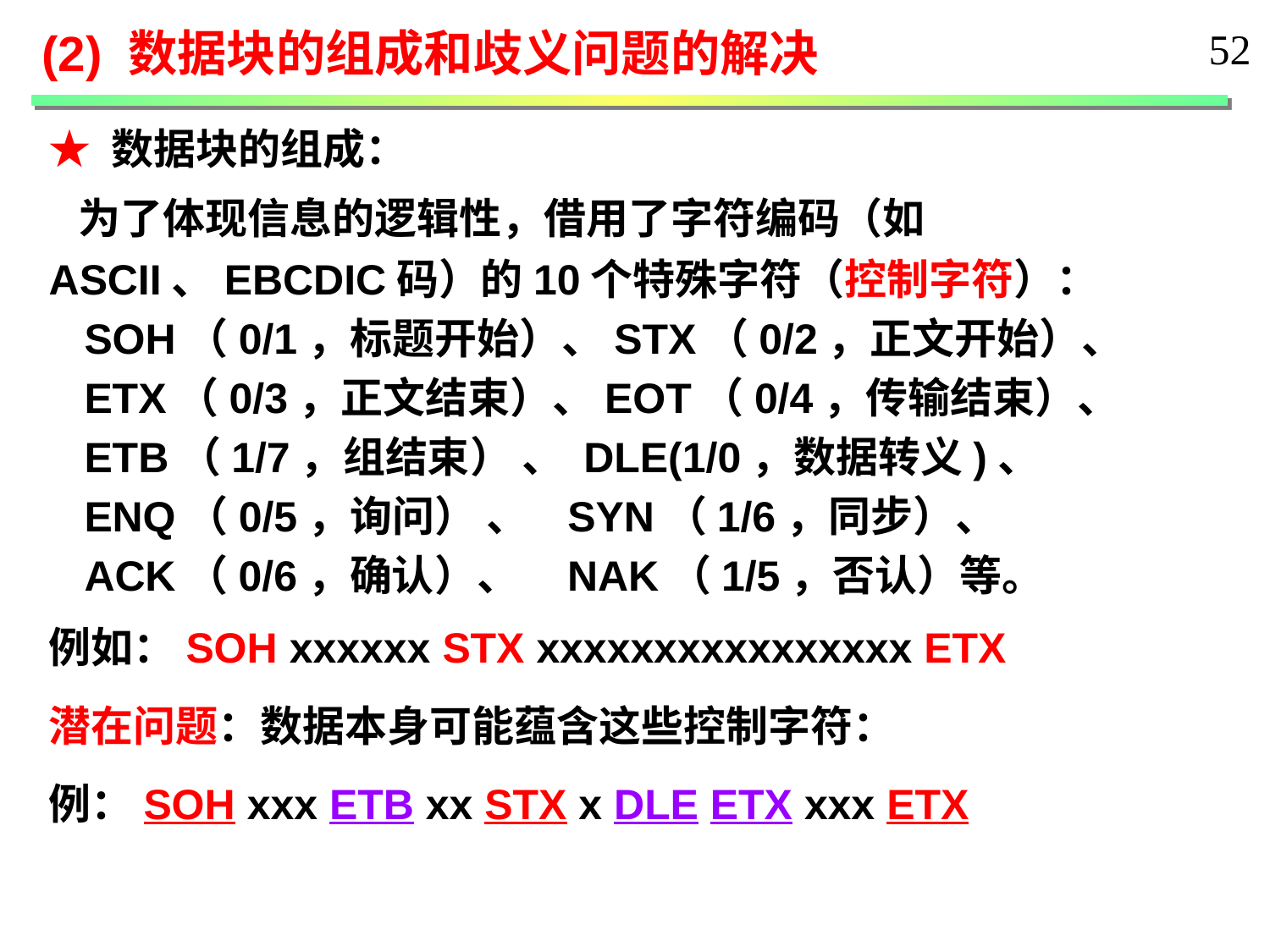

(2) 数据块的组成和歧义问题的解决
52

★ 数据块的组成：
  为了体现信息的逻辑性，借用了字符编码（如ASCII、EBCDIC码）的10个特殊字符（控制字符）：
   SOH（0/1，标题开始）、STX（0/2，正文开始）、
   ETX（0/3，正文结束）、EOT（0/4，传输结束）、
   ETB（1/7，组结束） 、 DLE(1/0，数据转义)、
   ENQ（0/5，询问） 、   SYN（1/6，同步）、
   ACK（0/6，确认）、    NAK（1/5，否认）等。
例如：SOH xxxxxx STX xxxxxxxxxxxxxxxx ETX
潜在问题：数据本身可能蕴含这些控制字符：
例：SOH xxx ETB xx STX x DLE ETX xxx ETX